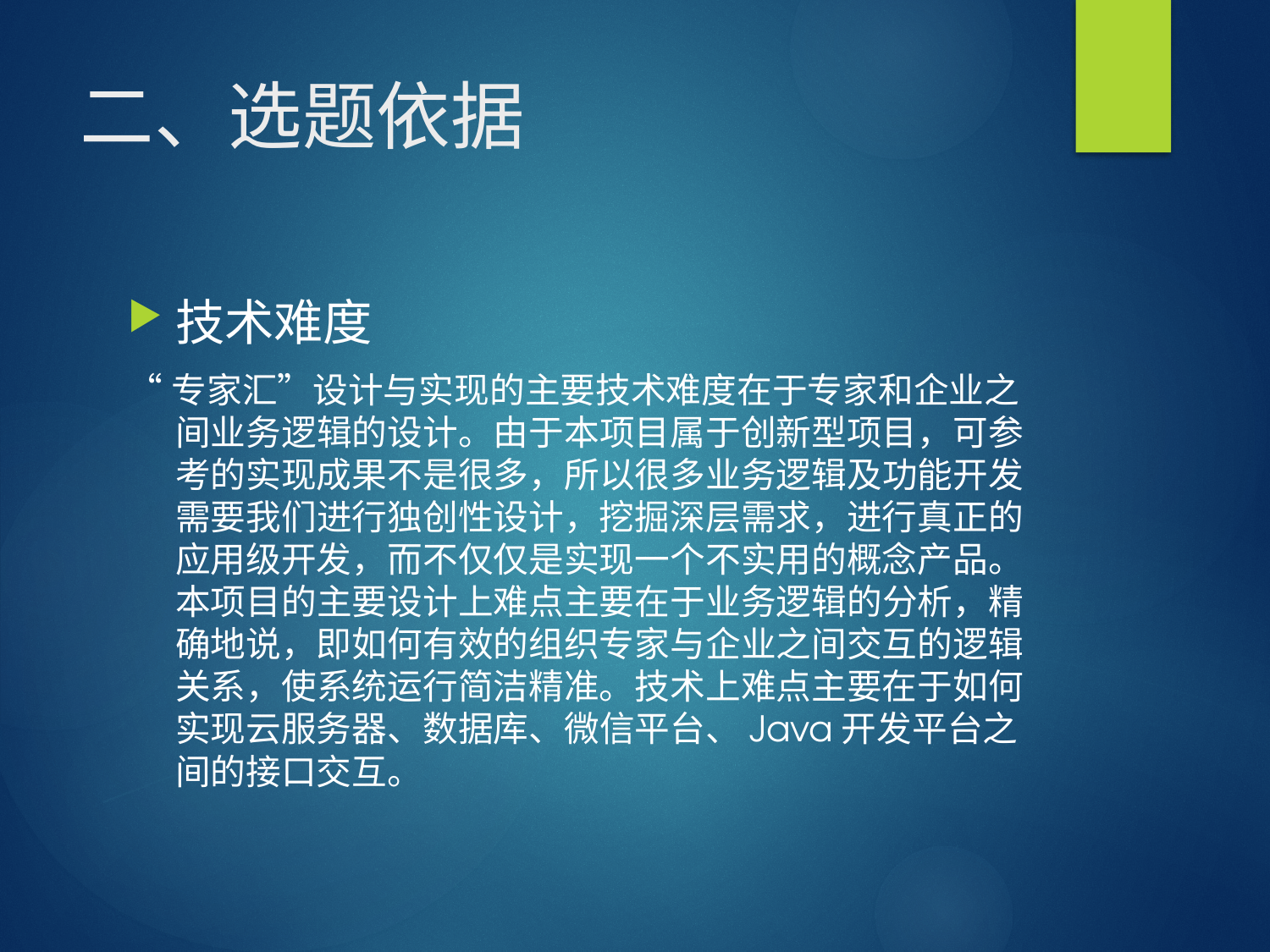

# 二、选题依据
技术难度
“专家汇”设计与实现的主要技术难度在于专家和企业之间业务逻辑的设计。由于本项目属于创新型项目，可参考的实现成果不是很多，所以很多业务逻辑及功能开发需要我们进行独创性设计，挖掘深层需求，进行真正的应用级开发，而不仅仅是实现一个不实用的概念产品。本项目的主要设计上难点主要在于业务逻辑的分析，精确地说，即如何有效的组织专家与企业之间交互的逻辑关系，使系统运行简洁精准。技术上难点主要在于如何实现云服务器、数据库、微信平台、Java开发平台之间的接口交互。